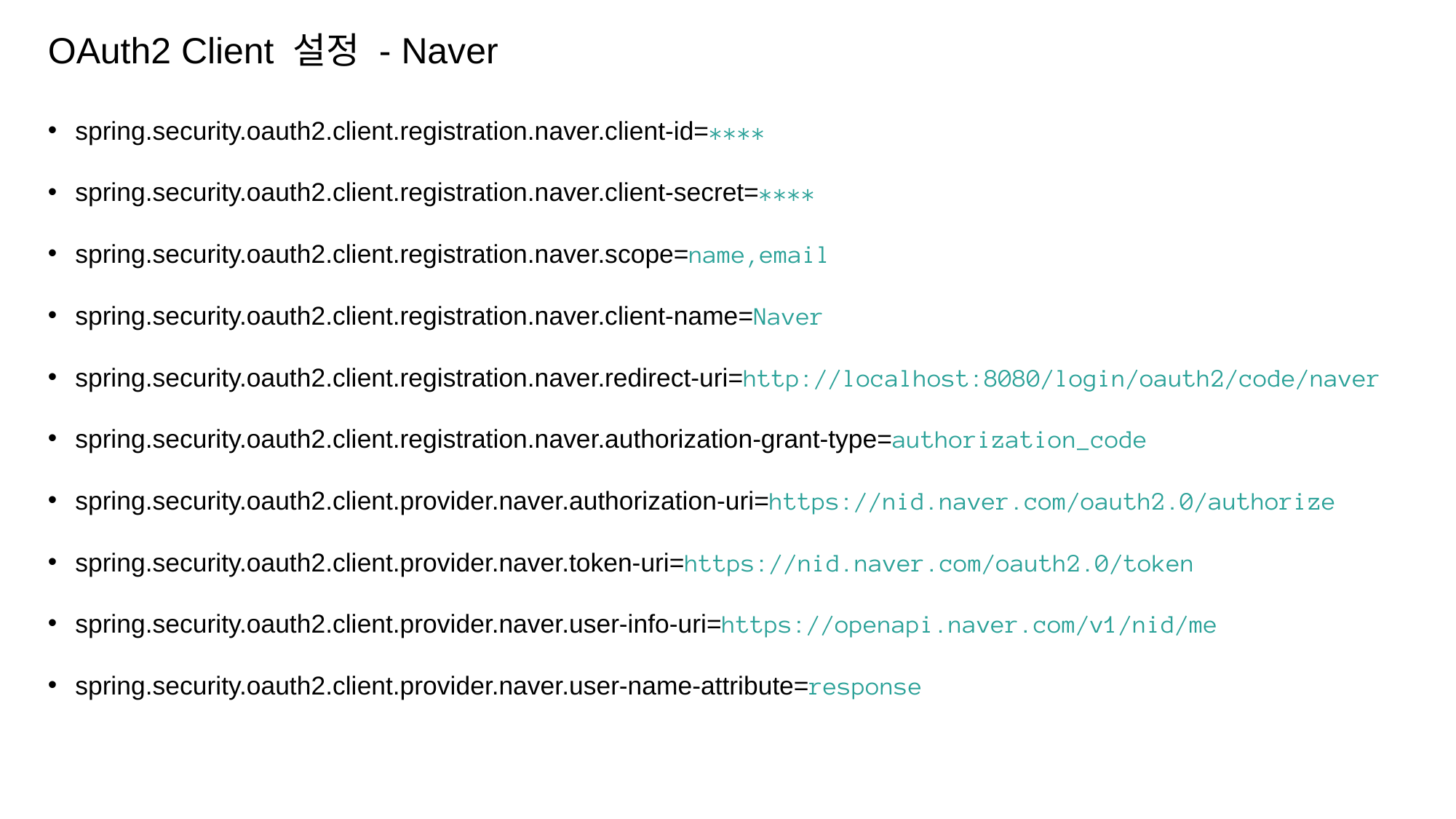

# OAuth2 Client 설정 - Naver
spring.security.oauth2.client.registration.naver.client-id=****
spring.security.oauth2.client.registration.naver.client-secret=****
spring.security.oauth2.client.registration.naver.scope=name,email
spring.security.oauth2.client.registration.naver.client-name=Naver
spring.security.oauth2.client.registration.naver.redirect-uri=http://localhost:8080/login/oauth2/code/naver
spring.security.oauth2.client.registration.naver.authorization-grant-type=authorization_code
spring.security.oauth2.client.provider.naver.authorization-uri=https://nid.naver.com/oauth2.0/authorize
spring.security.oauth2.client.provider.naver.token-uri=https://nid.naver.com/oauth2.0/token
spring.security.oauth2.client.provider.naver.user-info-uri=https://openapi.naver.com/v1/nid/me
spring.security.oauth2.client.provider.naver.user-name-attribute=response